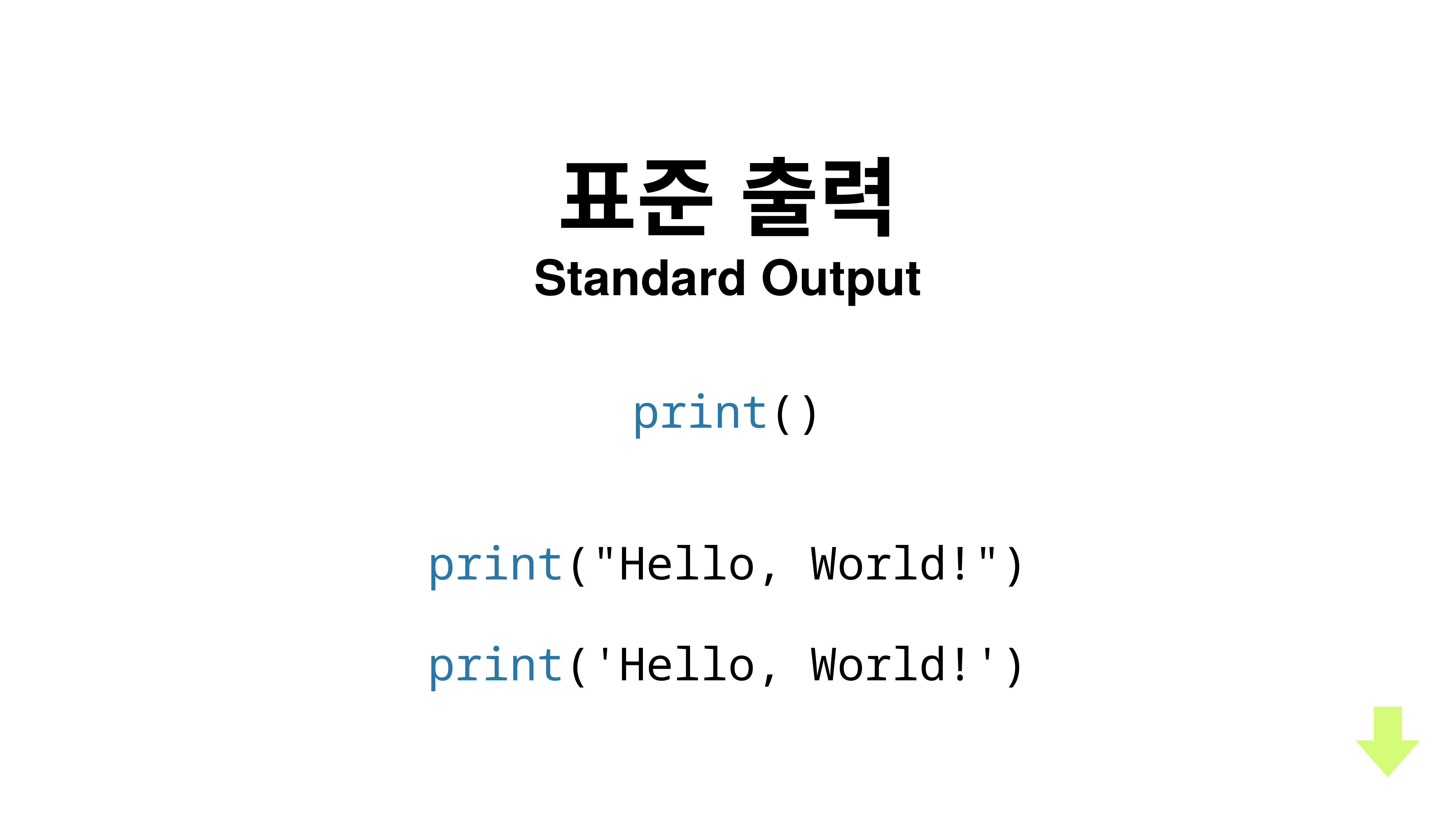

표준 출력
Standard Output
print()
print("Hello, World!")
print('Hello, World!')